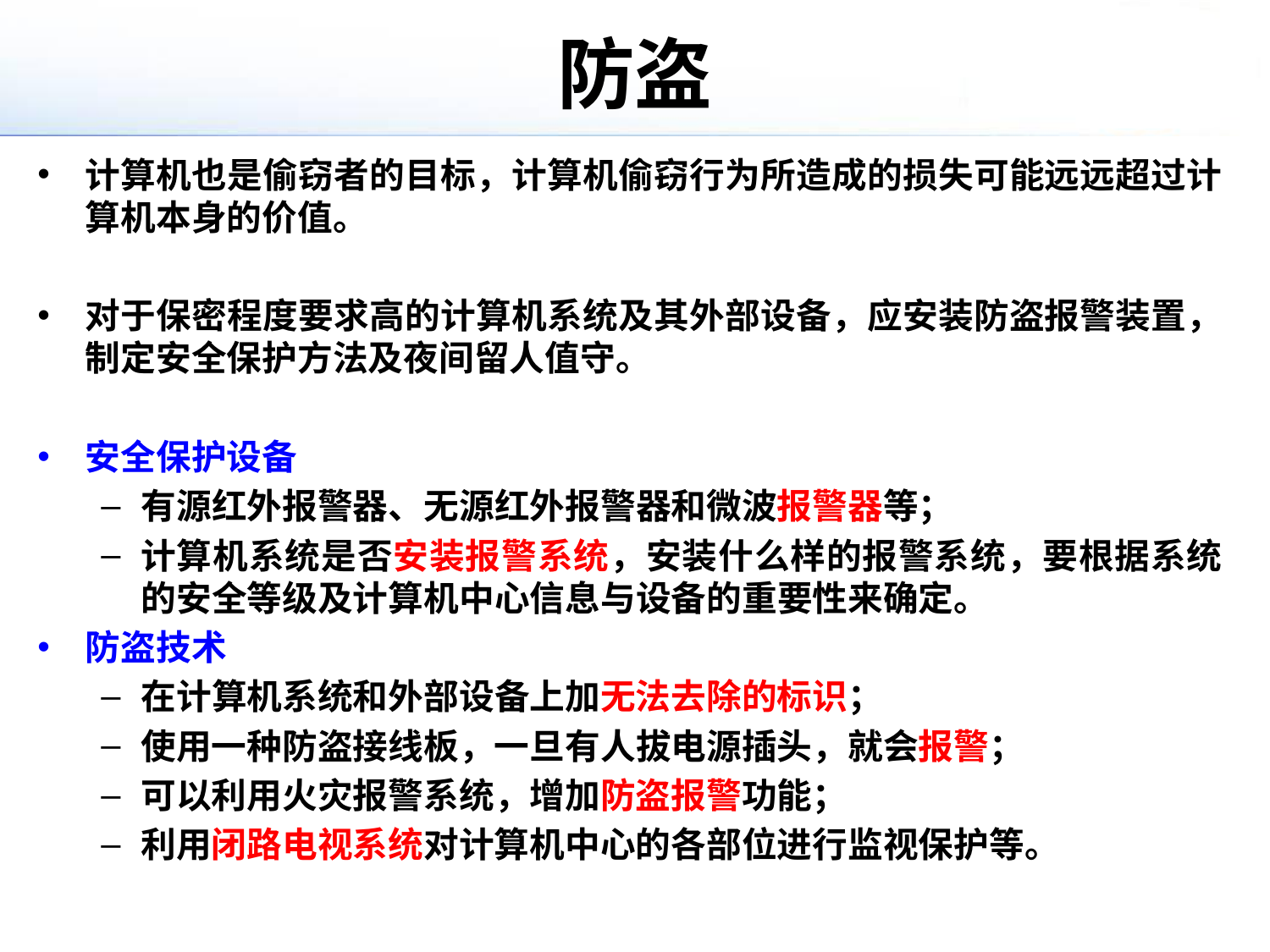

# 防盗
计算机也是偷窃者的目标，计算机偷窃行为所造成的损失可能远远超过计算机本身的价值。

对于保密程度要求高的计算机系统及其外部设备，应安装防盗报警装置，制定安全保护方法及夜间留人值守。

安全保护设备
有源红外报警器、无源红外报警器和微波报警器等；
计算机系统是否安装报警系统，安装什么样的报警系统，要根据系统的安全等级及计算机中心信息与设备的重要性来确定。
防盗技术
在计算机系统和外部设备上加无法去除的标识；
使用一种防盗接线板，一旦有人拔电源插头，就会报警；
可以利用火灾报警系统，增加防盗报警功能；
利用闭路电视系统对计算机中心的各部位进行监视保护等。